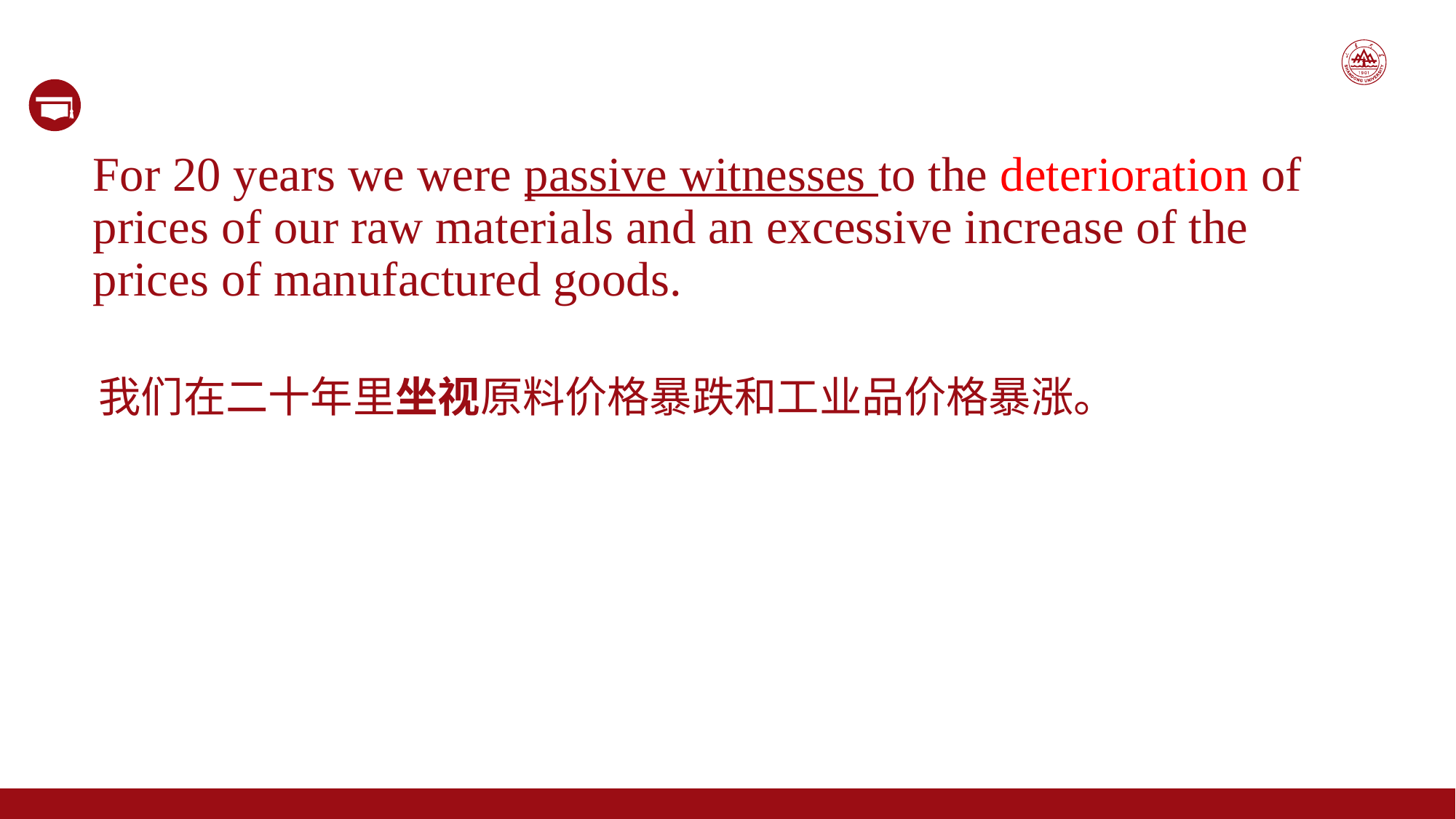

For 20 years we were passive witnesses to the deterioration of prices of our raw materials and an excessive increase of the prices of manufactured goods.
我们在二十年里坐视原料价格暴跌和工业品价格暴涨。